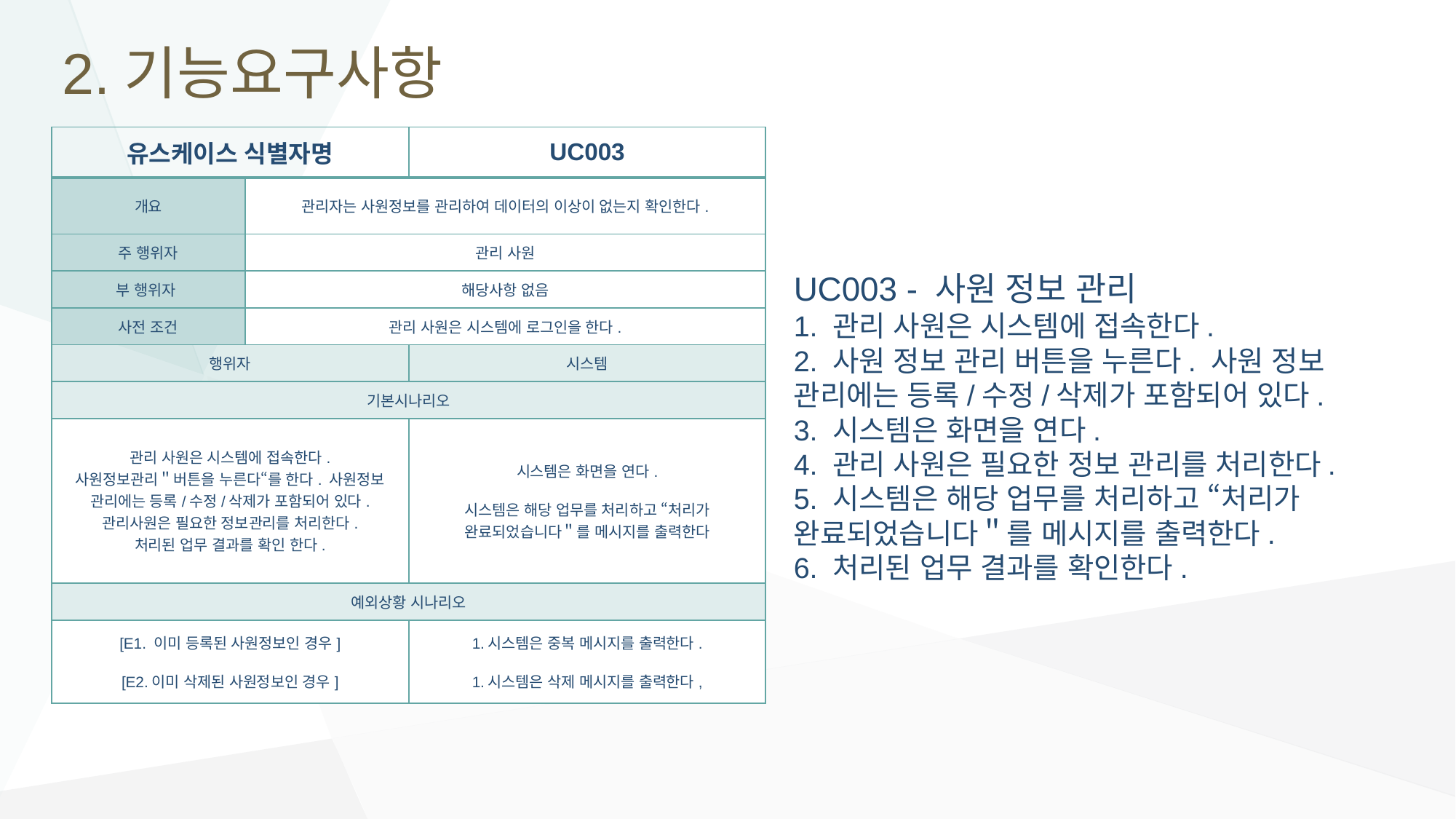

# 2.기능요구사항
| 유스케이스 식별자명 |  | UC003 |
| --- | --- | --- |
| 개요 | 관리자는 사원정보를 관리하여 데이터의 이상이 없는지 확인한다. | 사원은 사원번호와 비밀번호를 입력해 시스템에 로그인한다. |
| 주 행위자 | 관리 사원 | 평사원 |
| 부 행위자 | 해당사항 없음 | 해당사항없음 |
| 사전 조건 | 관리 사원은 시스템에 로그인을 한다. | 사원은 시스템에 등록되어 있어야 한다. |
| 행위자 |  | 시스템 |
| 기본시나리오 |  |  |
| 관리 사원은 시스템에 접속한다. 사원정보관리＂버튼을 누른다“를 한다. 사원정보 관리에는 등록/수정/삭제가 포함되어 있다. 관리사원은 필요한 정보관리를 처리한다. 처리된 업무 결과를 확인 한다. |  | 시스템은 화면을 연다. 시스템은 해당 업무를 처리하고 “처리가 완료되었습니다＂를 메시지를 출력한다 |
| 예외상황 시나리오 |  |  |
| [E1. 이미 등록된 사원정보인 경우] [E2.이미 삭제된 사원정보인 경우] |  | 1.시스템은 중복 메시지를 출력한다. 1.시스템은 삭제 메시지를 출력한다, |
UC003 - 사원 정보 관리
1. 관리 사원은 시스템에 접속한다.
2. 사원 정보 관리 버튼을 누른다. 사원 정보 관리에는 등록/수정/삭제가 포함되어 있다.
3. 시스템은 화면을 연다.
4. 관리 사원은 필요한 정보 관리를 처리한다.
5. 시스템은 해당 업무를 처리하고 “처리가 완료되었습니다＂를 메시지를 출력한다.
6. 처리된 업무 결과를 확인한다.